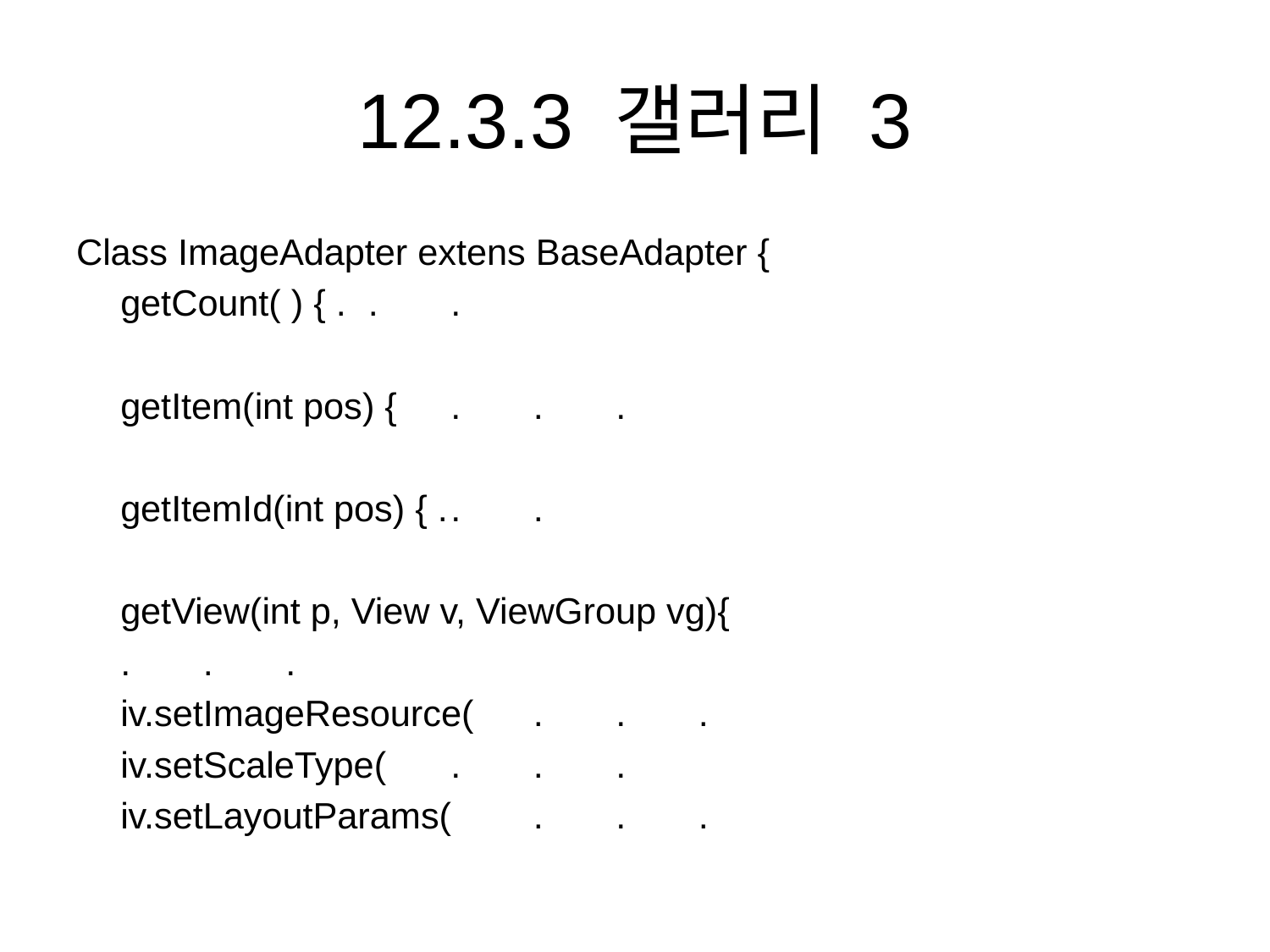

# 12.3.3 갤러리 3
Class ImageAdapter extens BaseAdapter {
	getCount( ) { .	.	.

	getItem(int pos) {	.	.	.

	getItemId(int pos) { .	.	.

	getView(int p, View v, ViewGroup vg){
		.	.	.
		iv.setImageResource(	.	.	.
		iv.setScaleType(	.	.	.
		iv.setLayoutParams(	.	.	.